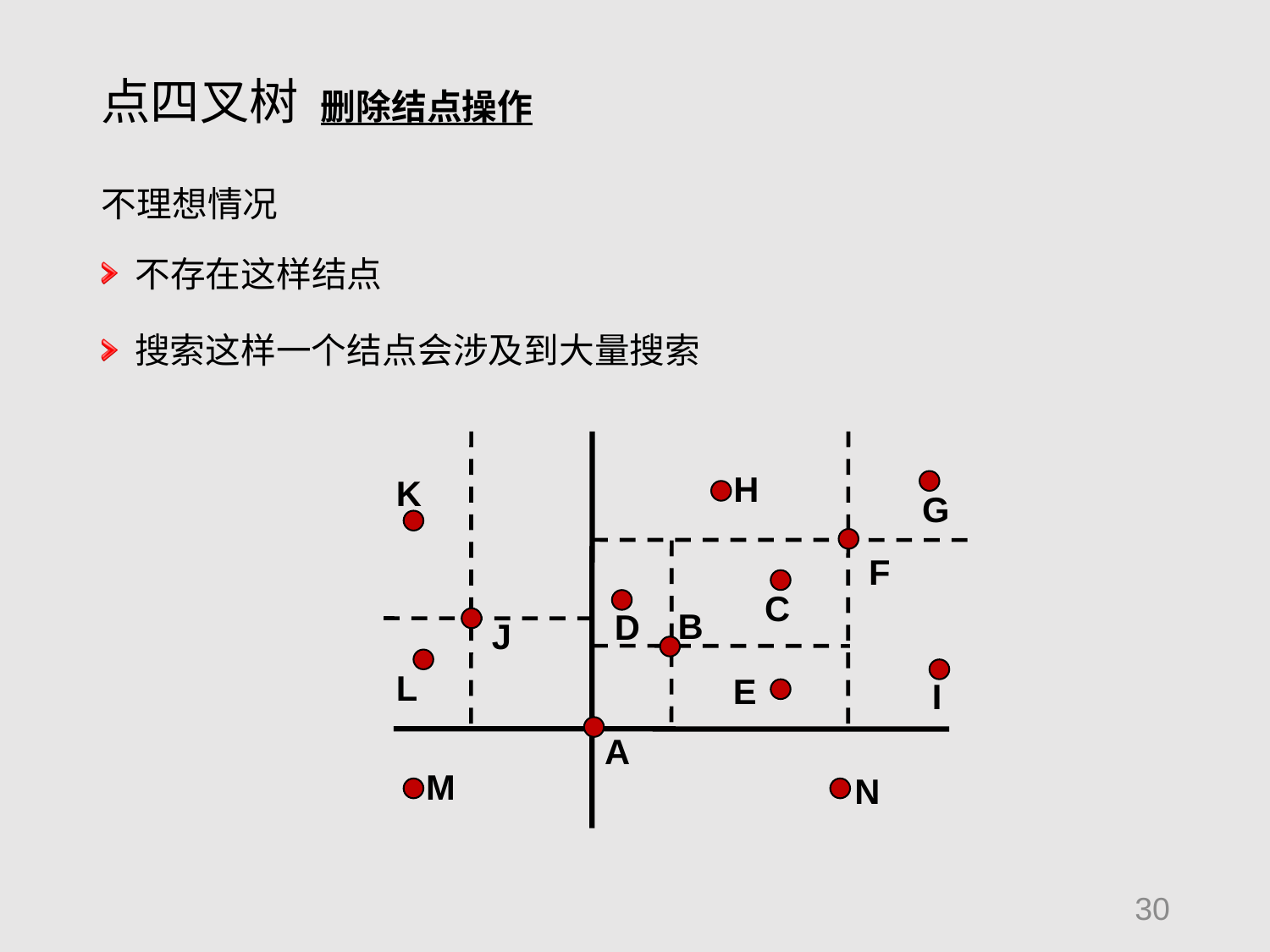

点四叉树  删除结点操作
不理想情况
不存在这样结点
搜索这样一个结点会涉及到大量搜索
H
K

G

F

C

B
D
J

L

E
I

A
M
N

30